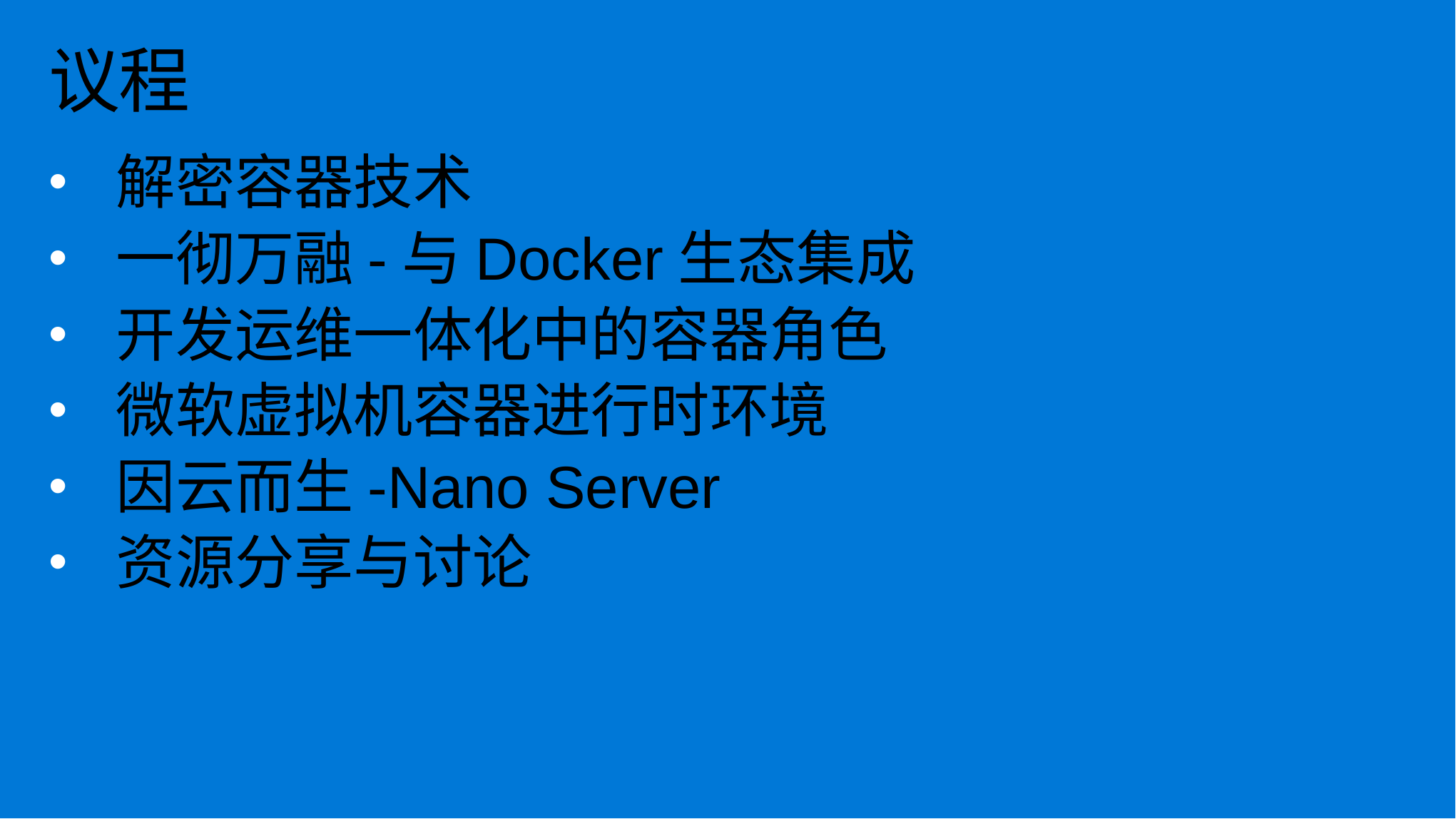

# 议程
解密容器技术
一彻万融-与Docker生态集成
开发运维一体化中的容器角色
微软虚拟机容器进行时环境
因云而生-Nano Server
资源分享与讨论